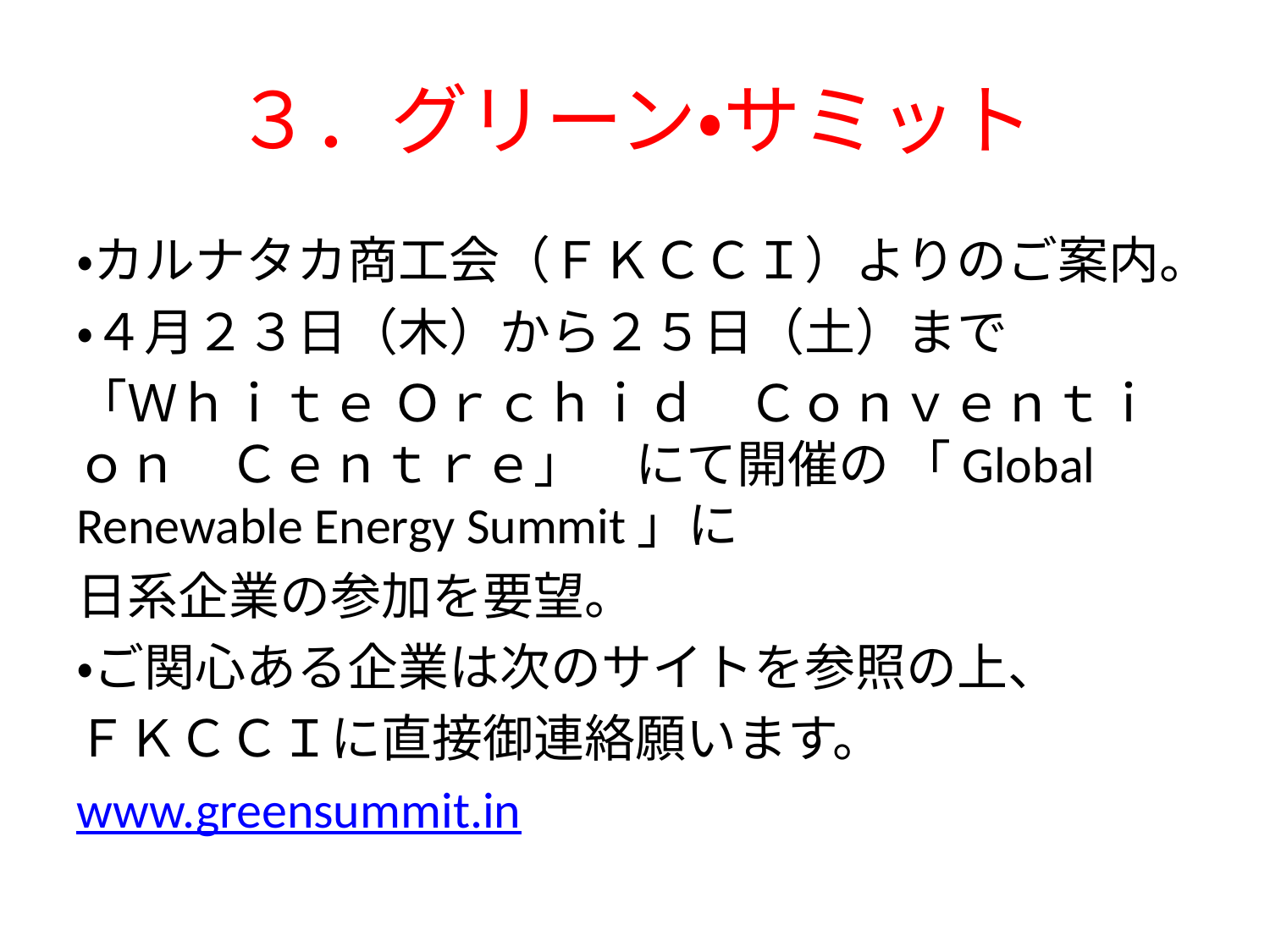

# ３．グリーン・サミット
・カルナタカ商工会（ＦＫＣＣＩ）よりのご案内。
・４月２３日（木）から２５日（土）まで
「Ｗｈｉｔｅ Ｏｒｃｈｉｄ　Ｃｏｎｖｅｎｔｉｏｎ　Ｃｅｎｔｒｅ」　にて開催の 「Global Renewable Energy Summit」に
日系企業の参加を要望。
・ご関心ある企業は次のサイトを参照の上、
ＦＫＣＣＩに直接御連絡願います。
www.greensummit.in